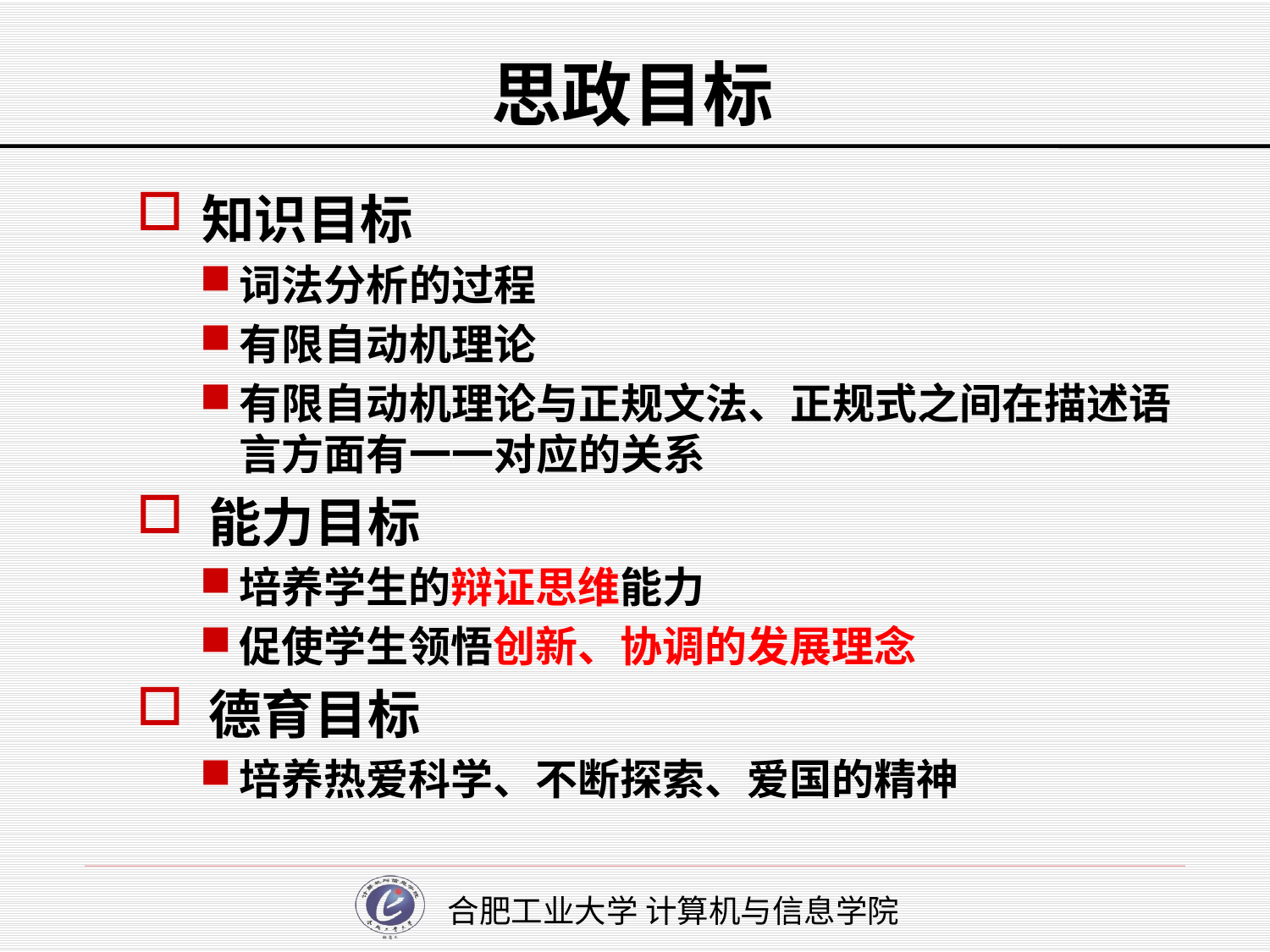

# 思政目标

知识目标
词法分析的过程
有限自动机理论
有限自动机理论与正规文法、正规式之间在描述语言方面有一一对应的关系
 能力目标
培养学生的辩证思维能力
促使学生领悟创新、协调的发展理念
 德育目标
培养热爱科学、不断探索、爱国的精神

107